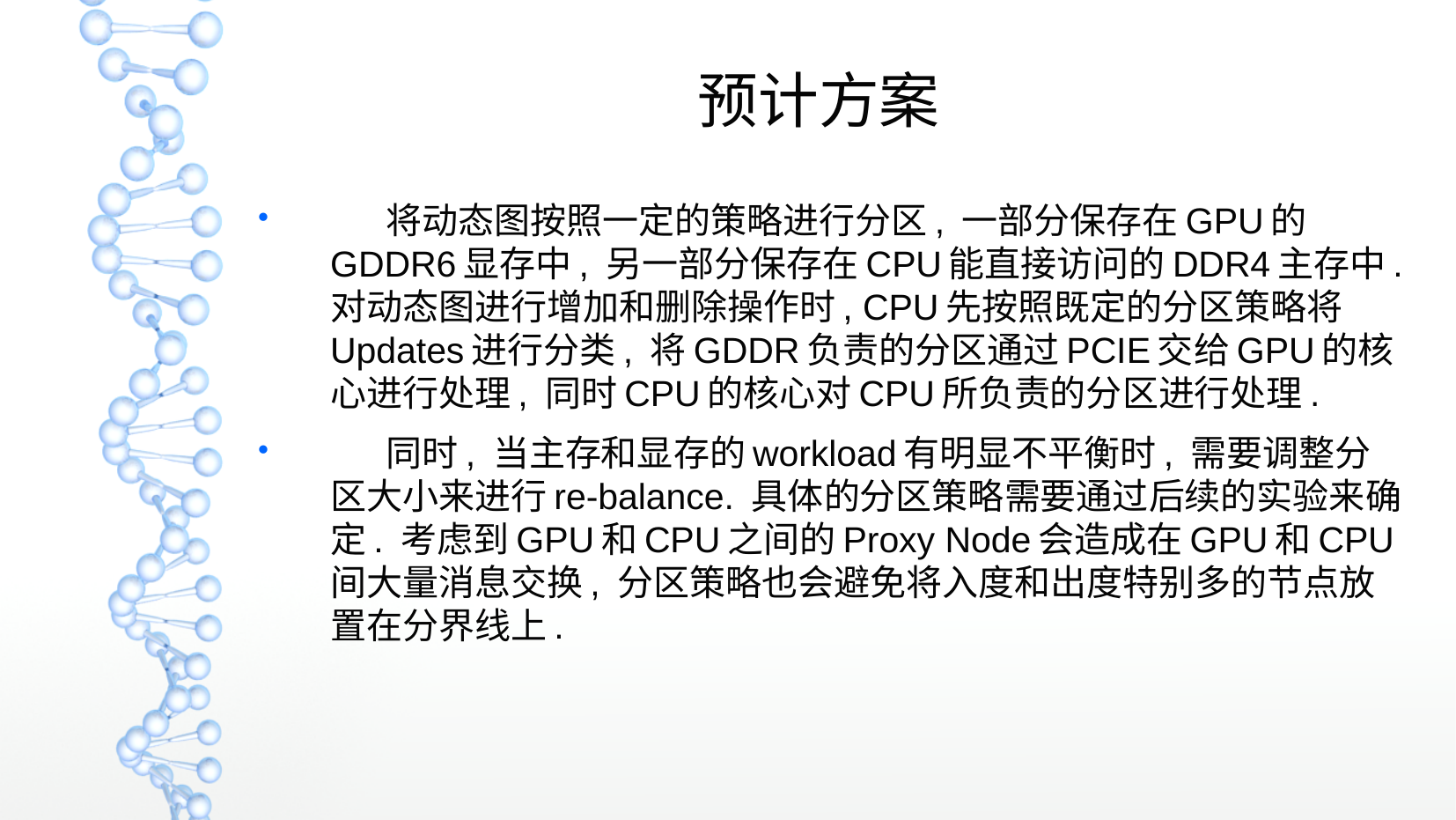

预计方案
      将动态图按照一定的策略进行分区, 一部分保存在GPU的GDDR6显存中, 另一部分保存在CPU能直接访问的DDR4主存中. 对动态图进行增加和删除操作时, CPU先按照既定的分区策略将Updates进行分类, 将GDDR负责的分区通过PCIE交给GPU的核心进行处理, 同时CPU的核心对CPU所负责的分区进行处理.
      同时, 当主存和显存的workload有明显不平衡时, 需要调整分区大小来进行re-balance. 具体的分区策略需要通过后续的实验来确定. 考虑到GPU和CPU之间的Proxy Node会造成在GPU和CPU间大量消息交换, 分区策略也会避免将入度和出度特别多的节点放置在分界线上.